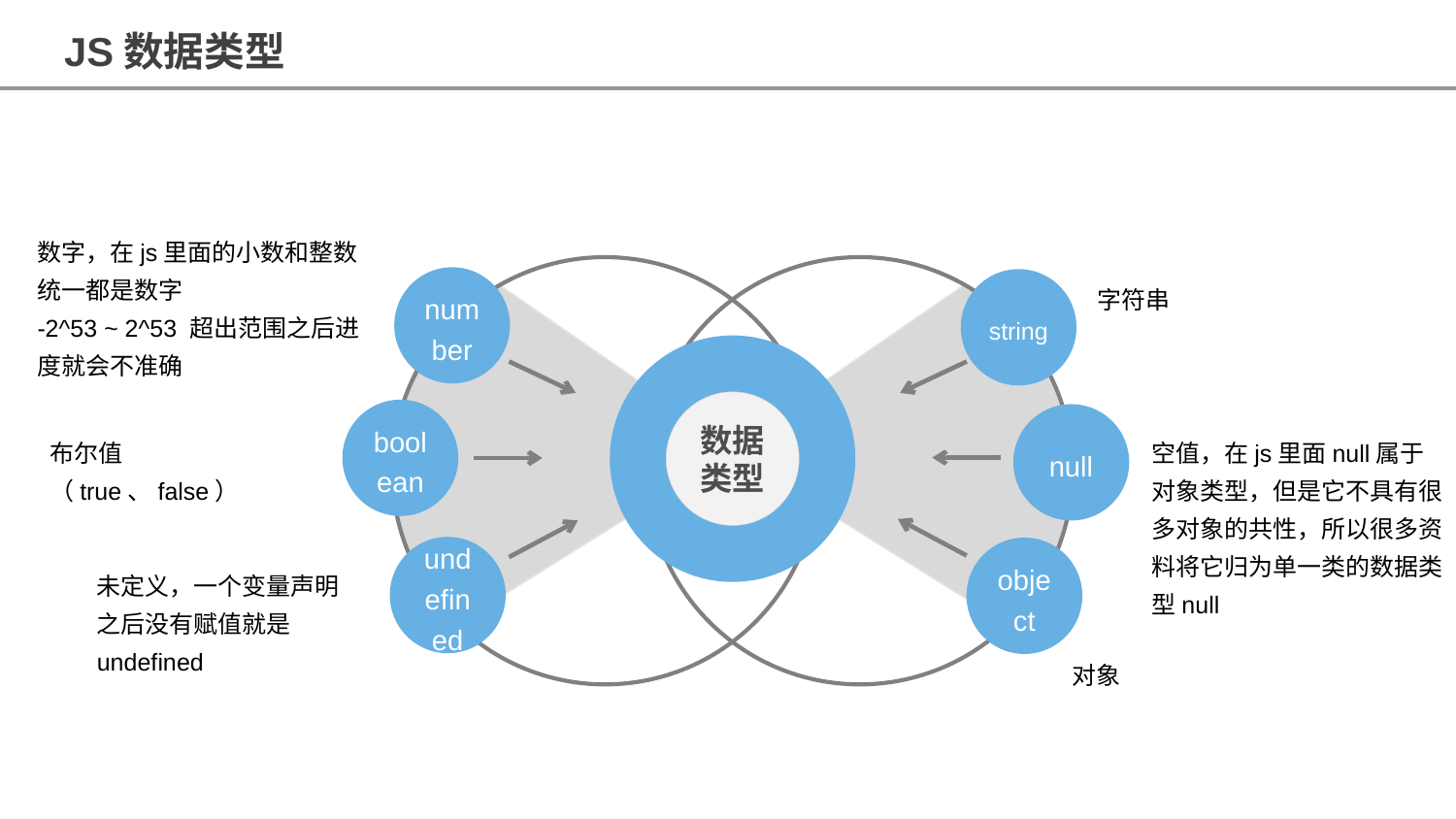

JS数据类型
数字，在js里面的小数和整数统一都是数字
-2^53 ~ 2^53 超出范围之后进度就会不准确

number
string
字符串

数据类型
boolean
null
布尔值（true、false）
空值，在js里面null属于对象类型，但是它不具有很多对象的共性，所以很多资料将它归为单一类的数据类型null
undefined
object
未定义，一个变量声明之后没有赋值就是undefined
对象